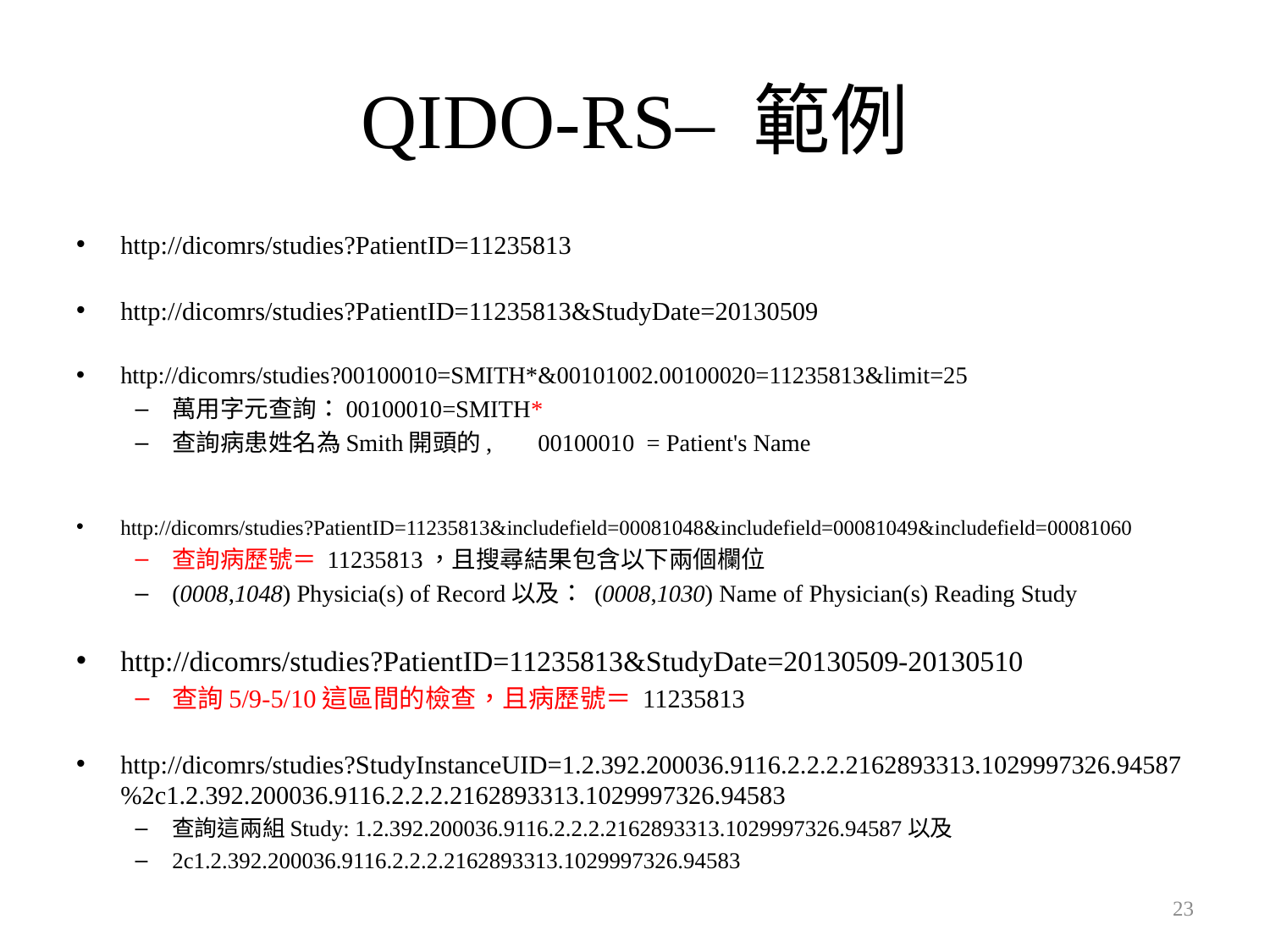

# QIDO-RS– 範例
http://dicomrs/studies​?PatientID=11235813

http://dicomrs/studies​?PatientID=11235813​&StudyDate=20130509

http://dicomrs/studies​?00100010=SMITH*​&00101002.00100020=11235813​&limit=25
萬用字元查詢：00100010=SMITH*
查詢病患姓名為Smith開頭的, 　 00100010  = Patient's Name

http://dicomrs/studies​?PatientID=11235813​&includefield=00081048​&includefield=00081049​&includefield=00081060
查詢病歷號＝ 11235813，且搜尋結果包含以下兩個欄位
(0008,1048) Physicia(s) of Record以及： (0008,1030) Name of Physician(s) Reading Study

http://dicomrs/studies​?PatientID=11235813​&StudyDate=20130509-20130510
查詢5/9-5/10這區間的檢查，且病歷號＝ 11235813

http://dicomrs/studies​?StudyInstanceUID=1.2.392.200036.9116.2.2.2.2162893313.1029997326.94587​%2c1.2.392.200036.9116.2.2.2.2162893313.1029997326.94583
查詢這兩組Study: 1.2.392.200036.9116.2.2.2.2162893313.1029997326.94587​以及
2c1.2.392.200036.9116.2.2.2.2162893313.1029997326.94583
23